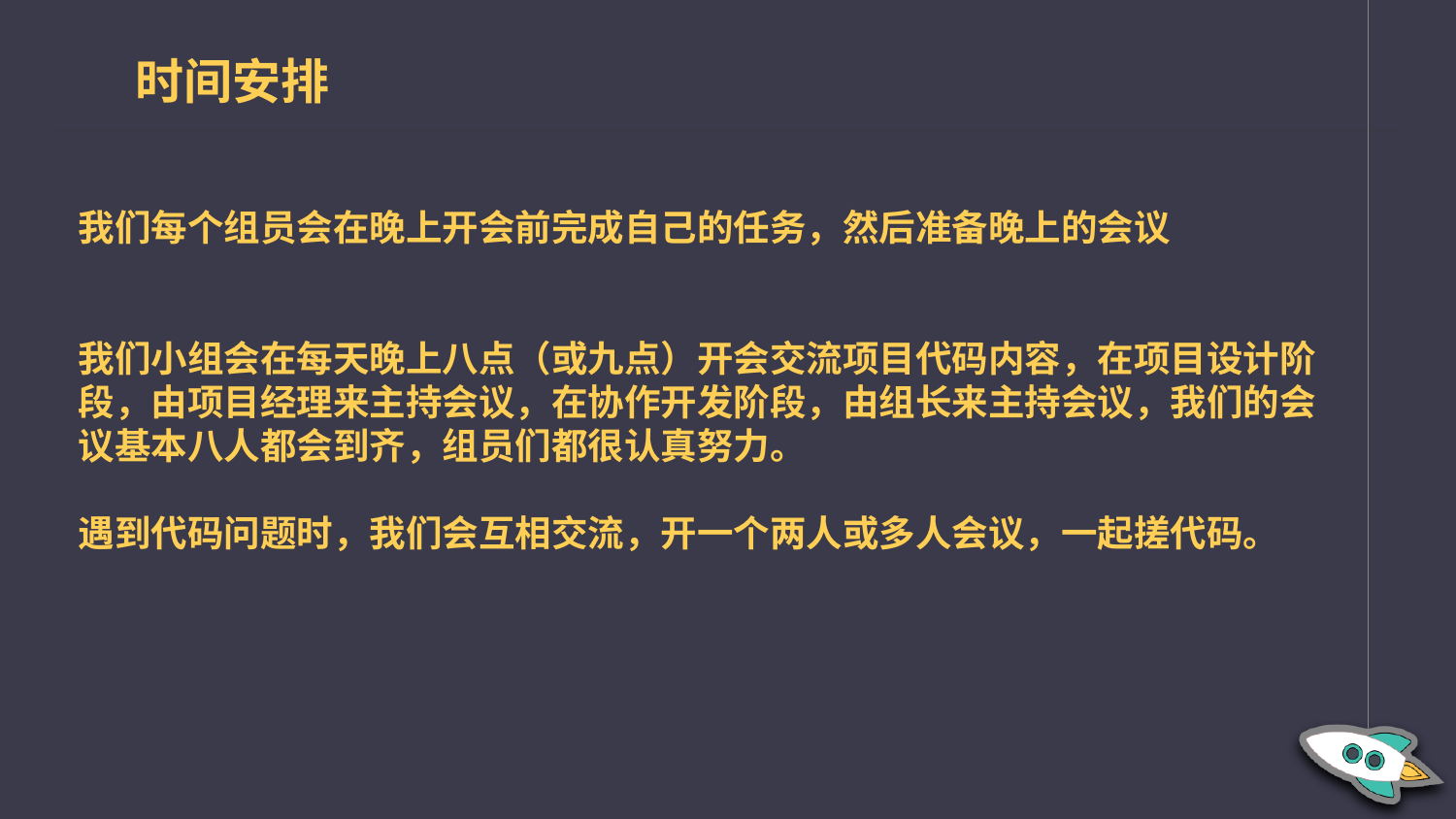

时间安排

我们每个组员会在晚上开会前完成自己的任务，然后准备晚上的会议

我们小组会在每天晚上八点（或九点）开会交流项目代码内容，在项目设计阶段，由项目经理来主持会议，在协作开发阶段，由组长来主持会议，我们的会议基本八人都会到齐，组员们都很认真努力。

遇到代码问题时，我们会互相交流，开一个两人或多人会议，一起搓代码。